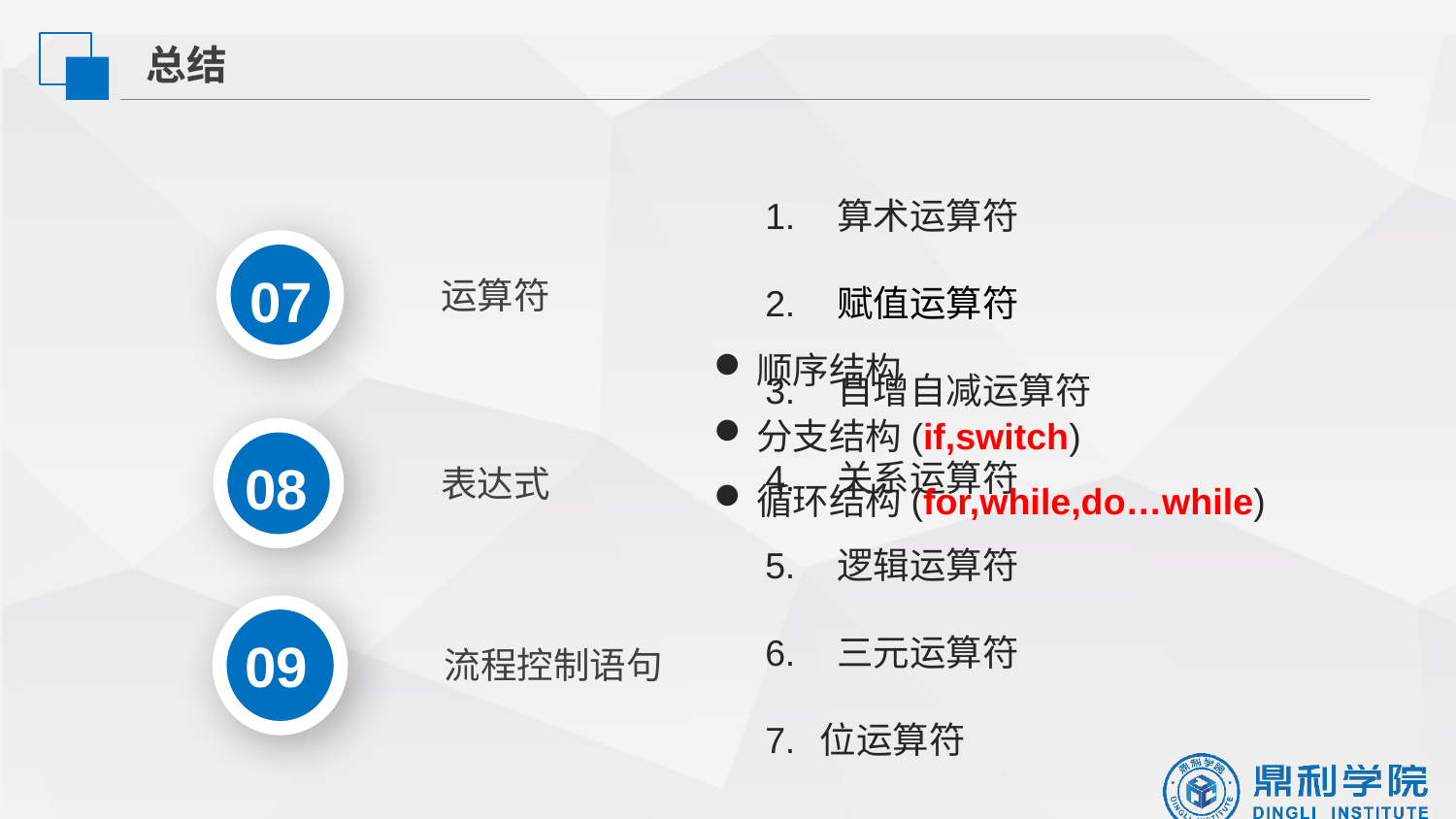

总结
 算术运算符
 赋值运算符
 自增自减运算符
 关系运算符
 逻辑运算符
 三元运算符
位运算符

07
运算符
顺序结构
分支结构(if,switch)
循环结构(for,while,do…while)

08
表达式

09
流程控制语句